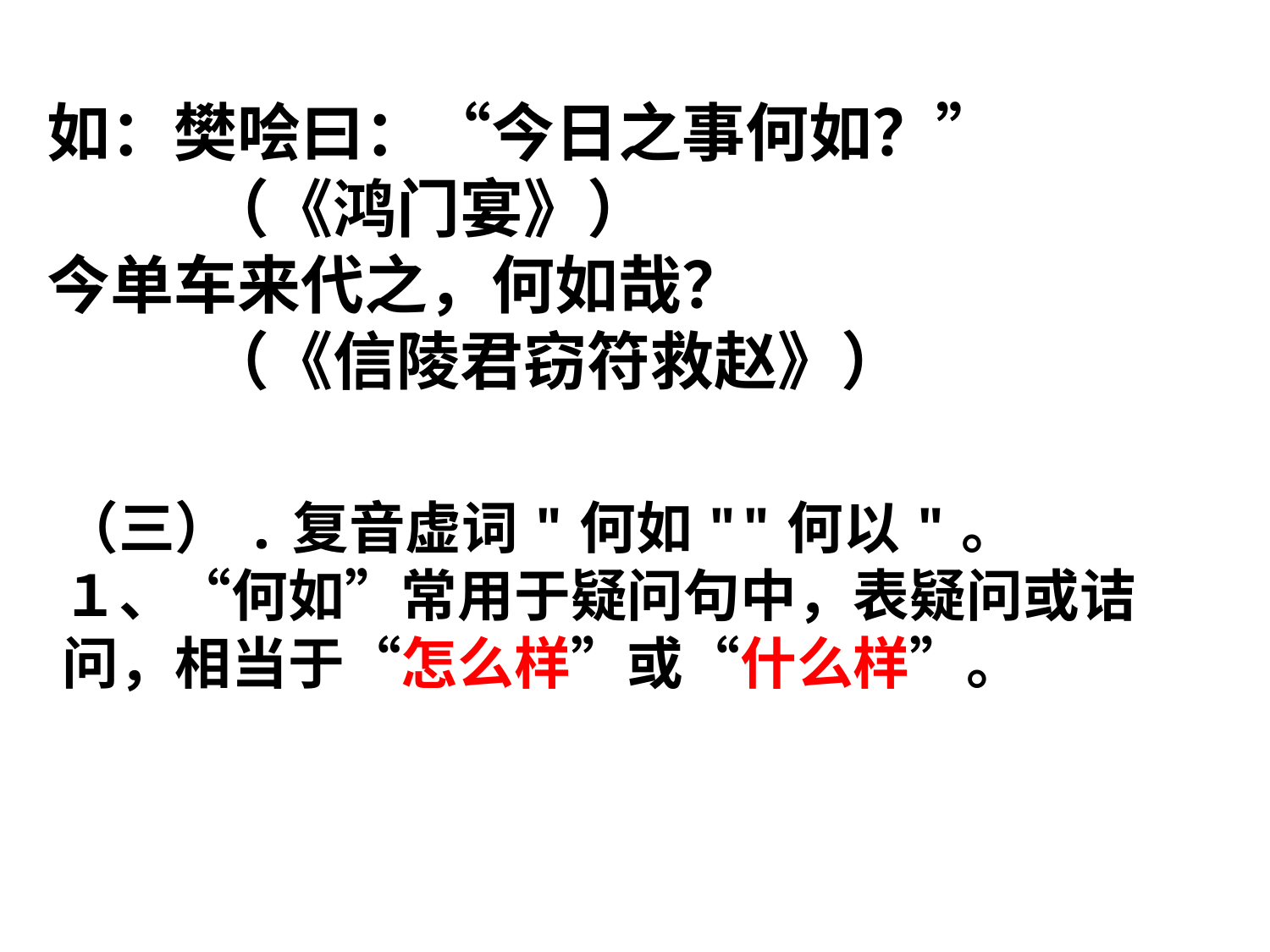

如：樊哙曰：“今日之事何如？”
          （《鸿门宴》）
今单车来代之，何如哉？
          （《信陵君窃符救赵》）
（三）.复音虚词"何如""何以"。
１、“何如”常用于疑问句中，表疑问或诘问，相当于“怎么样”或“什么样”。